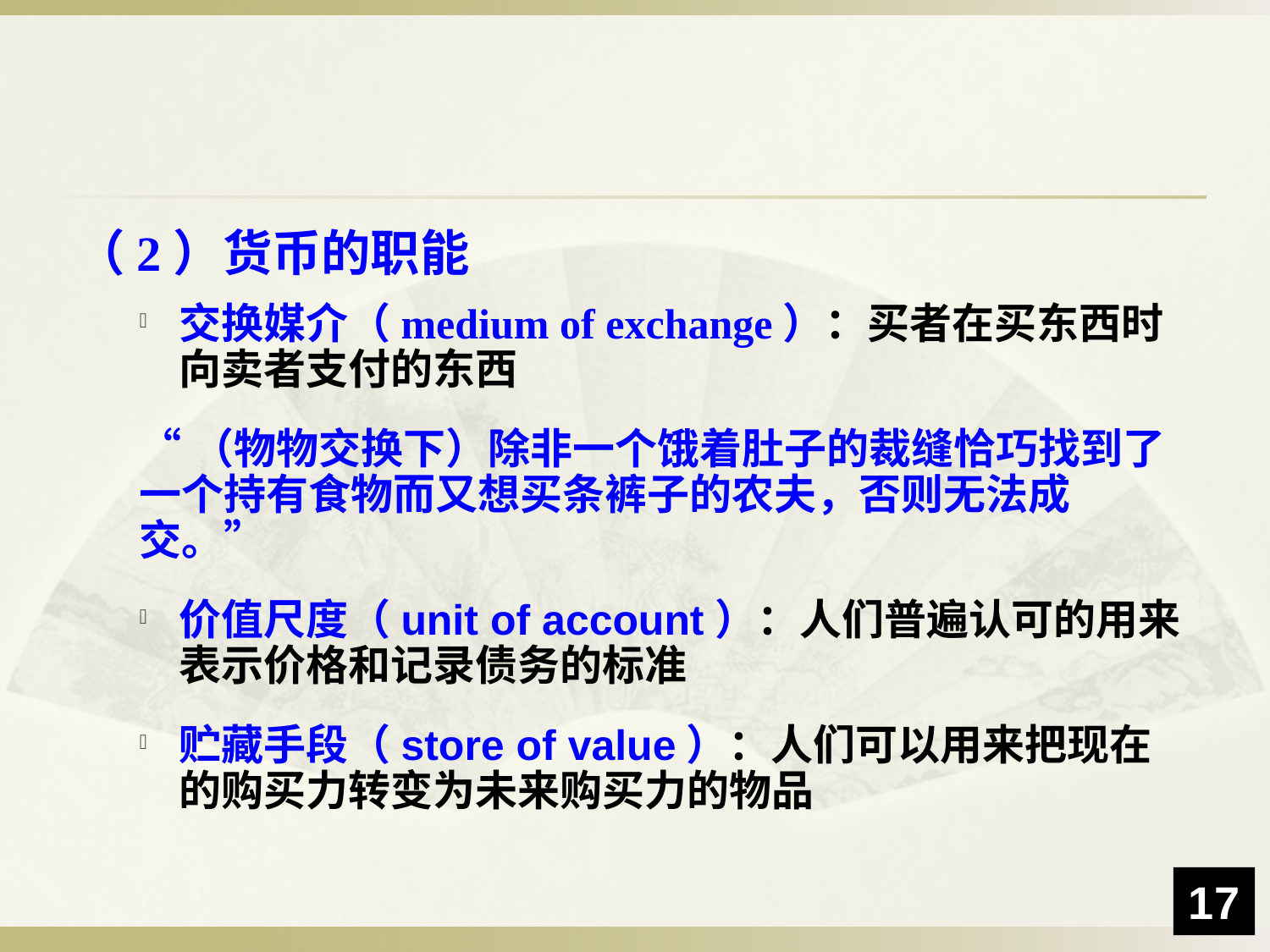

（2）货币的职能
交换媒介（medium of exchange）：买者在买东西时向卖者支付的东西
“（物物交换下）除非一个饿着肚子的裁缝恰巧找到了一个持有食物而又想买条裤子的农夫，否则无法成交。”
价值尺度（unit of account）：人们普遍认可的用来表示价格和记录债务的标准
贮藏手段（store of value）：人们可以用来把现在的购买力转变为未来购买力的物品
17